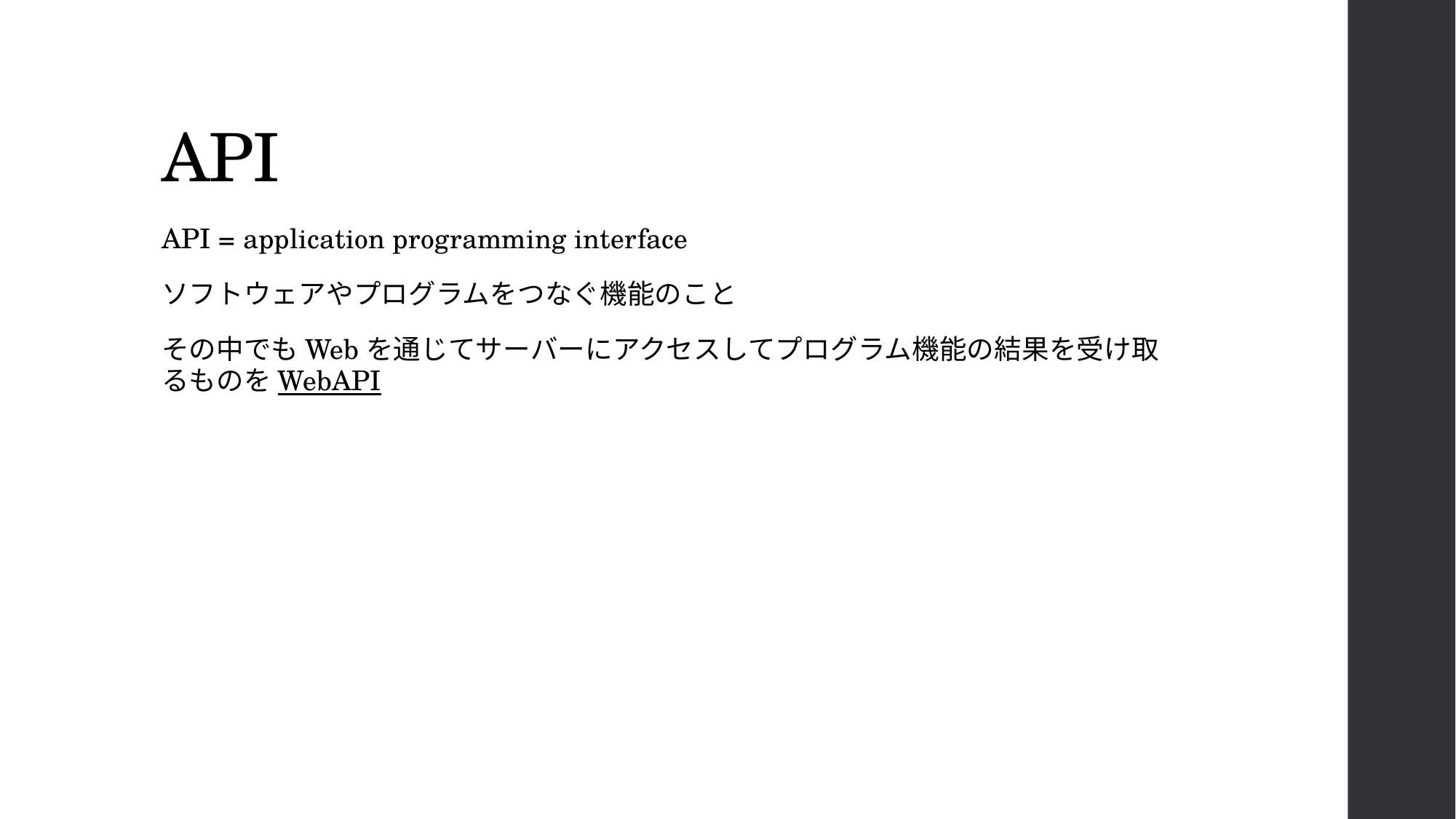

# API
API = application programming interface
ソフトウェアやプログラムをつなぐ機能のこと
その中でもWebを通じてサーバーにアクセスしてプログラム機能の結果を受け取るものをWebAPI